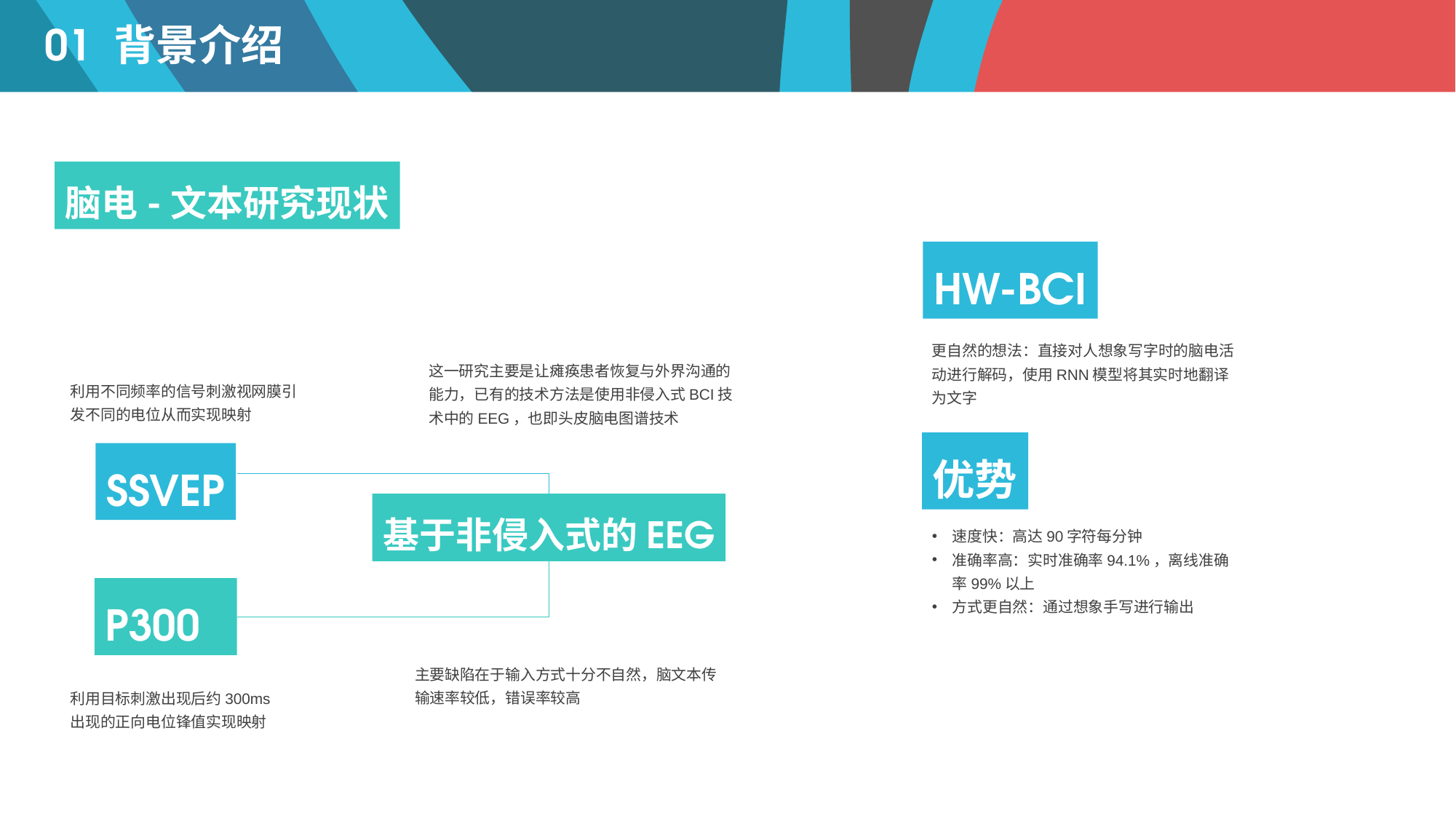

01 背景介绍
脑电-文本研究现状
HW-BCI
更自然的想法：直接对人想象写字时的脑电活动进行解码，使用RNN模型将其实时地翻译为文字
这一研究主要是让瘫痪患者恢复与外界沟通的能力，已有的技术方法是使用非侵入式BCI技术中的EEG，也即头皮脑电图谱技术
利用不同频率的信号刺激视网膜引发不同的电位从而实现映射
优势
SSVEP
基于非侵入式的EEG
速度快：高达90字符每分钟
准确率高：实时准确率94.1%，离线准确率99%以上
方式更自然：通过想象手写进行输出
P300
主要缺陷在于输入方式十分不自然，脑文本传输速率较低，错误率较高
利用目标刺激出现后约300ms出现的正向电位锋值实现映射